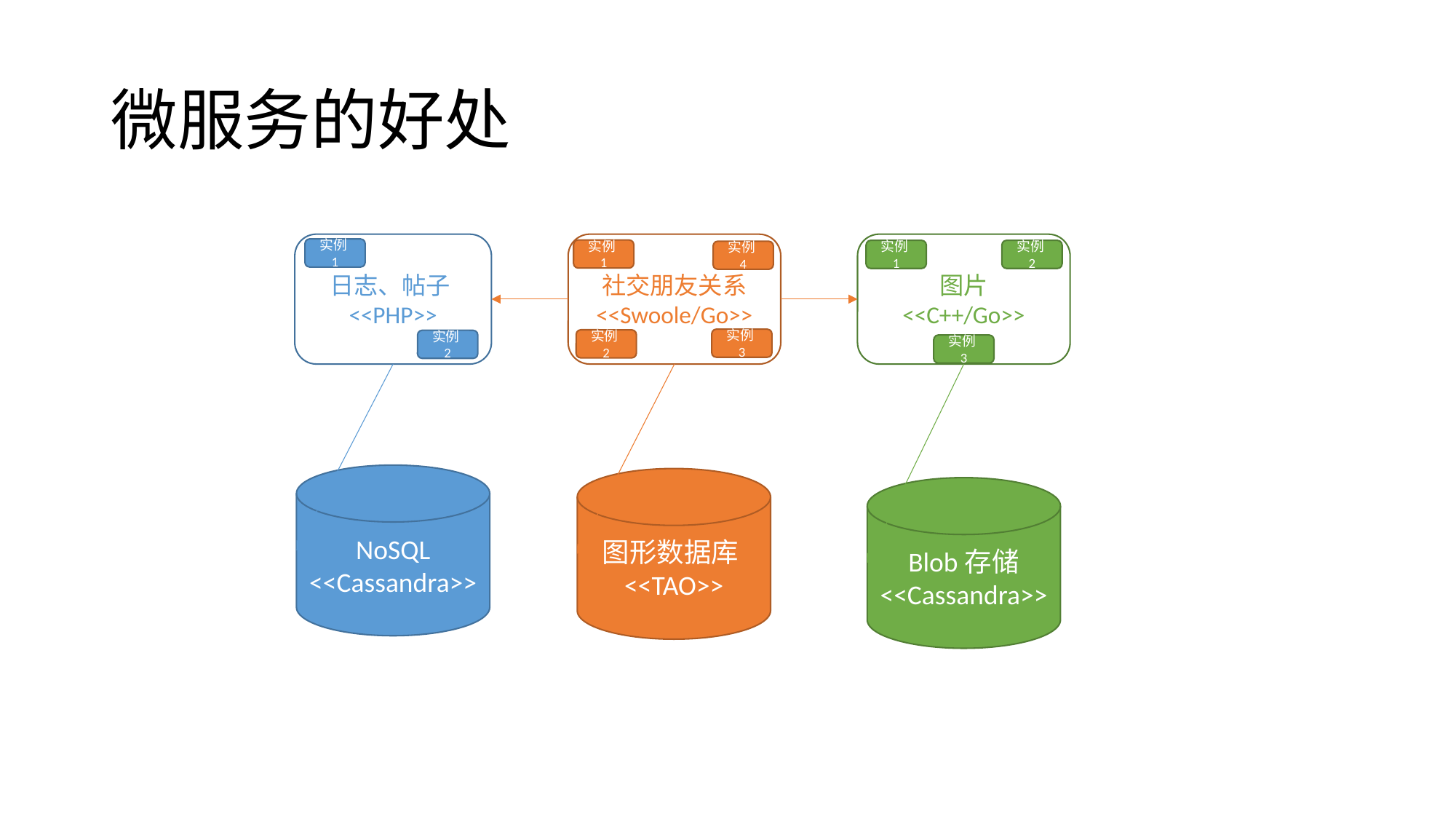

# 微服务的好处
日志、帖子<<PHP>>
社交朋友关系
<<Swoole/Go>>
图片
<<C++/Go>>
实例1
实例1
实例1
实例2
实例4
实例3
实例2
实例2
实例3
NoSQL
<<Cassandra>>
图形数据库<<TAO>>
Blob存储
<<Cassandra>>